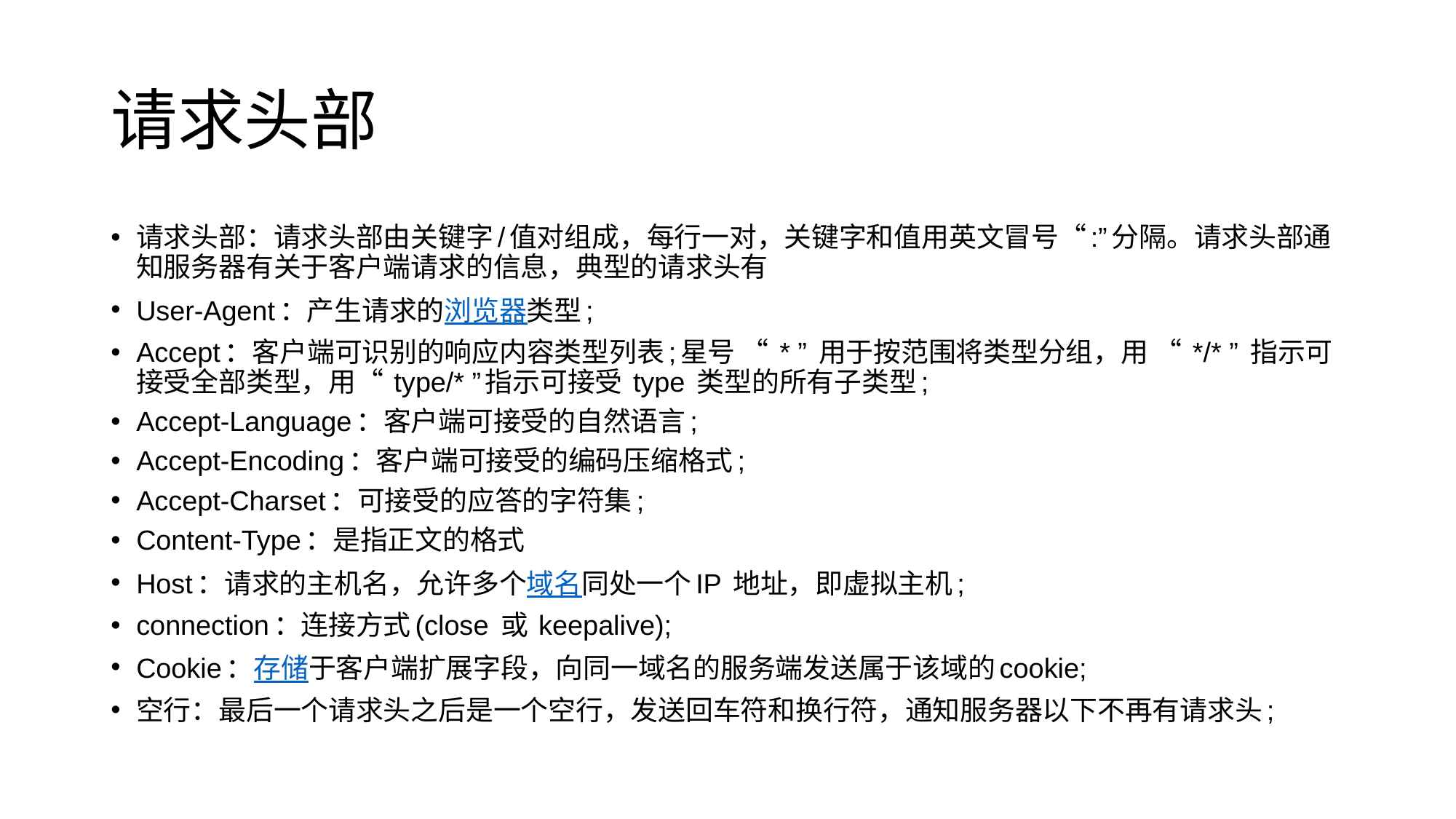

# 请求头部
请求头部：请求头部由关键字/值对组成，每行一对，关键字和值用英文冒号“:”分隔。请求头部通知服务器有关于客户端请求的信息，典型的请求头有
User-Agent：产生请求的浏览器类型;
Accept：客户端可识别的响应内容类型列表;星号 “ * ” 用于按范围将类型分组，用 “ */* ” 指示可接受全部类型，用“ type/* ”指示可接受 type 类型的所有子类型;
Accept-Language：客户端可接受的自然语言;
Accept-Encoding：客户端可接受的编码压缩格式;
Accept-Charset：可接受的应答的字符集;
Content-Type：是指正文的格式
Host：请求的主机名，允许多个域名同处一个IP 地址，即虚拟主机;
connection：连接方式(close 或 keepalive);
Cookie：存储于客户端扩展字段，向同一域名的服务端发送属于该域的cookie;
空行：最后一个请求头之后是一个空行，发送回车符和换行符，通知服务器以下不再有请求头;